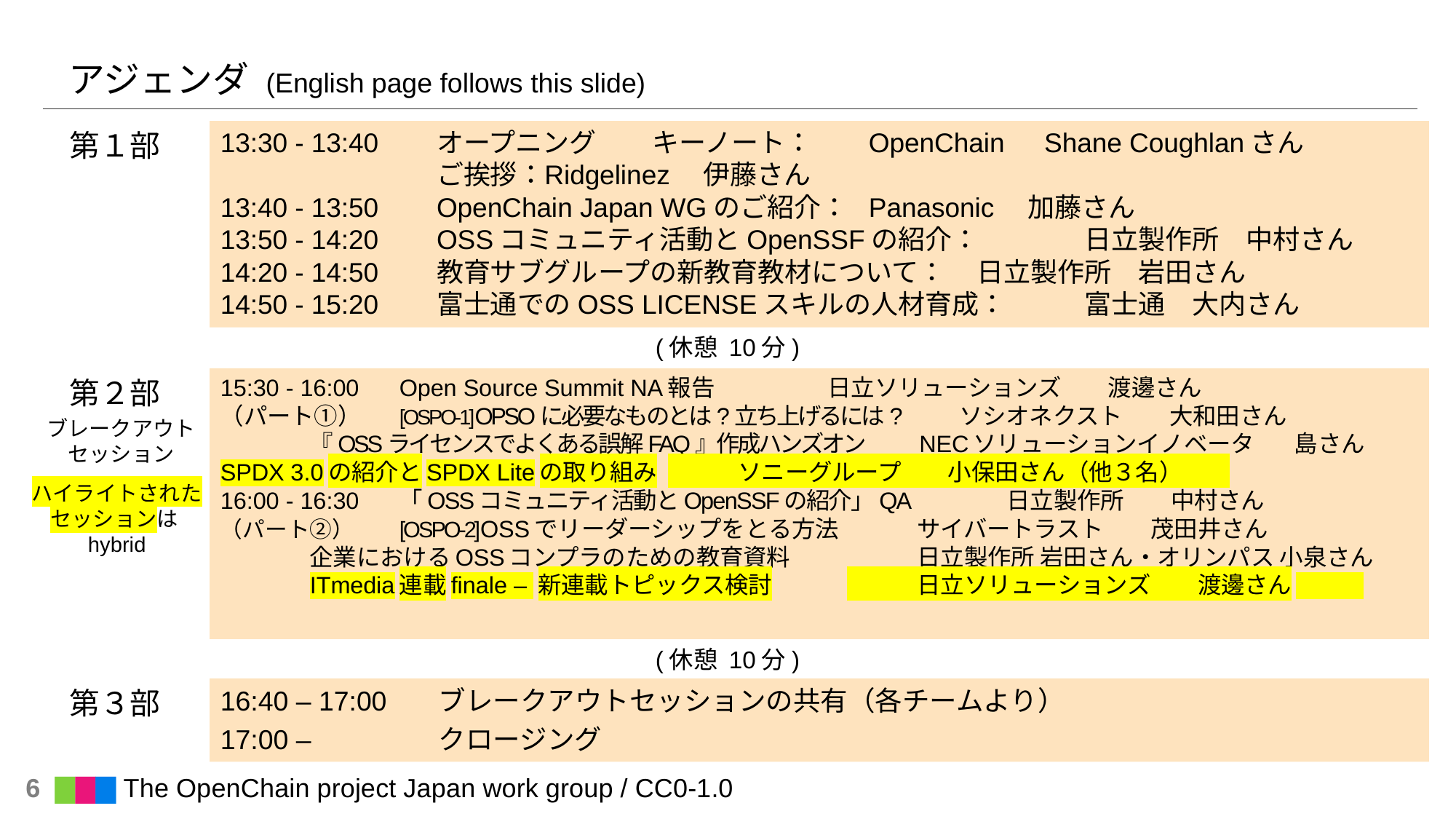

# アジェンダ (English page follows this slide)
第１部
13:30 - 13:40	オープニング			キーノート：	OpenChain　Shane Coughlanさん
		　　			ご挨拶：		Ridgelinez　伊藤さん
13:40 - 13:50	OpenChain Japan WGのご紹介：		Panasonic　加藤さん
13:50 - 14:20	OSSコミュニティ活動とOpenSSFの紹介：	日立製作所　中村さん
14:20 - 14:50	教育サブグループの新教育教材について：		日立製作所　岩田さん
14:50 - 15:20	富士通でのOSS LICENSEスキルの人材育成：	富士通　大内さん
(休憩 10分)
第２部
15:30 - 16:00	Open Source Summit NA報告		　　　日立ソリューションズ　　渡邊さん
（パート①）	[OSPO-1]OPSOに必要なものとは?立ち上げるには? 　　 ソシオネクスト　　大和田さん
		『OSSライセンスでよくある誤解FAQ』作成ハンズオン　　  NECソリューションイノベータ	島さん			SPDX 3.0の紹介とSPDX Liteの取り組み	　　　ソニーグループ　　小保田さん（他３名）
16:00 - 16:30	「OSSコミュニティ活動とOpenSSFの紹介」QA	　　　日立製作所　　中村さん
（パート②）	[OSPO-2]OSSでリーダーシップをとる方法	　　　サイバートラスト　　茂田井さん
		企業におけるOSSコンプラのための教育資料	　　　日立製作所 岩田さん・オリンパス 小泉さん
		ITmedia連載finale – 新連載トピックス検討	　　　日立ソリューションズ　　渡邊さん*****  *
ブレークアウト
セッション
ハイライトされた
セッションはhybrid
(休憩 10分)
第３部
16:40 – 17:00	ブレークアウトセッションの共有（各チームより）
17:00 – 		クロージング